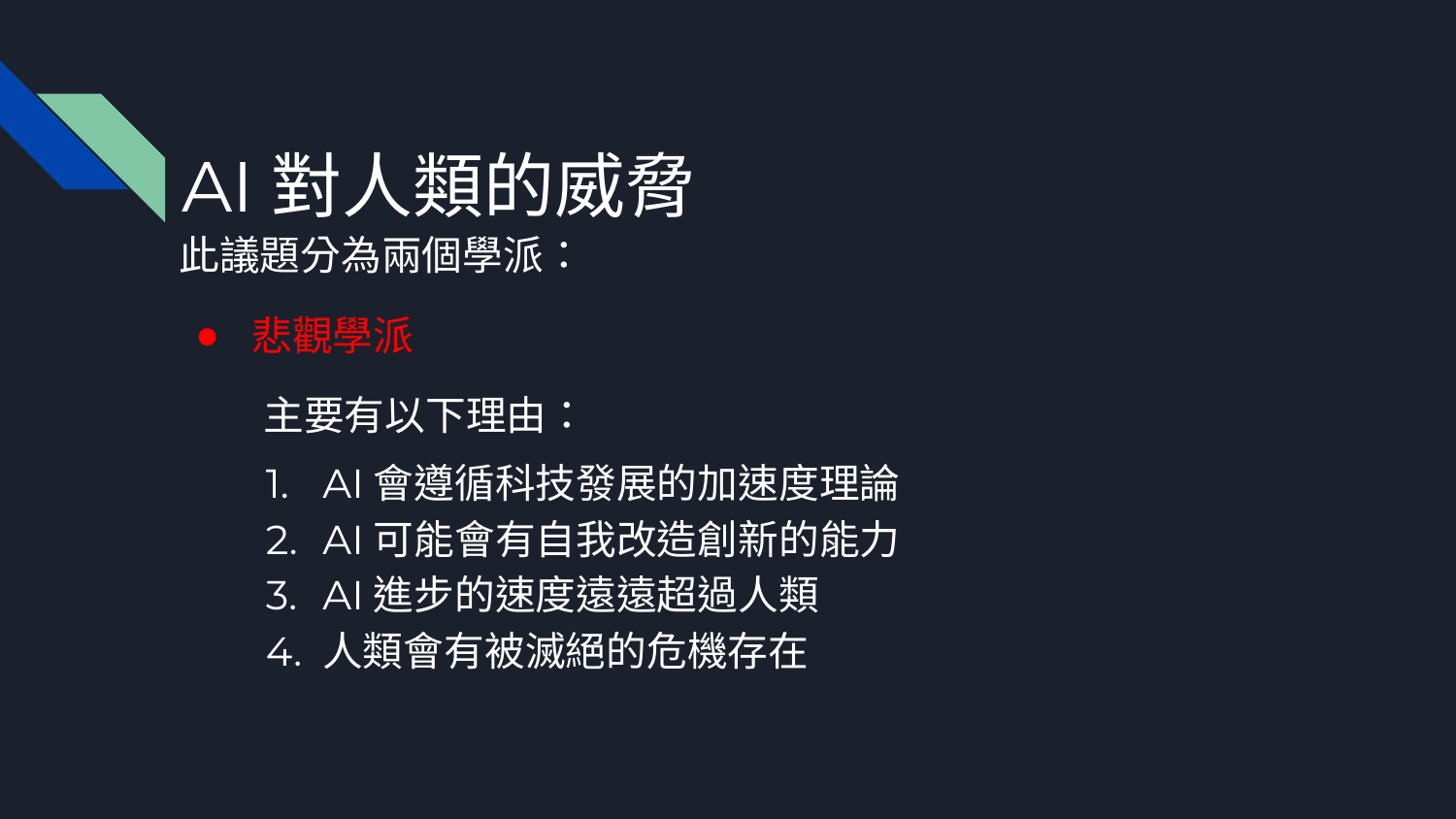

# AI對人類的威脅

此議題分為兩個學派：
悲觀學派
       主要有以下理由：
AI會遵循科技發展的加速度理論
AI可能會有自我改造創新的能力
AI進步的速度遠遠超過人類
人類會有被滅絕的危機存在